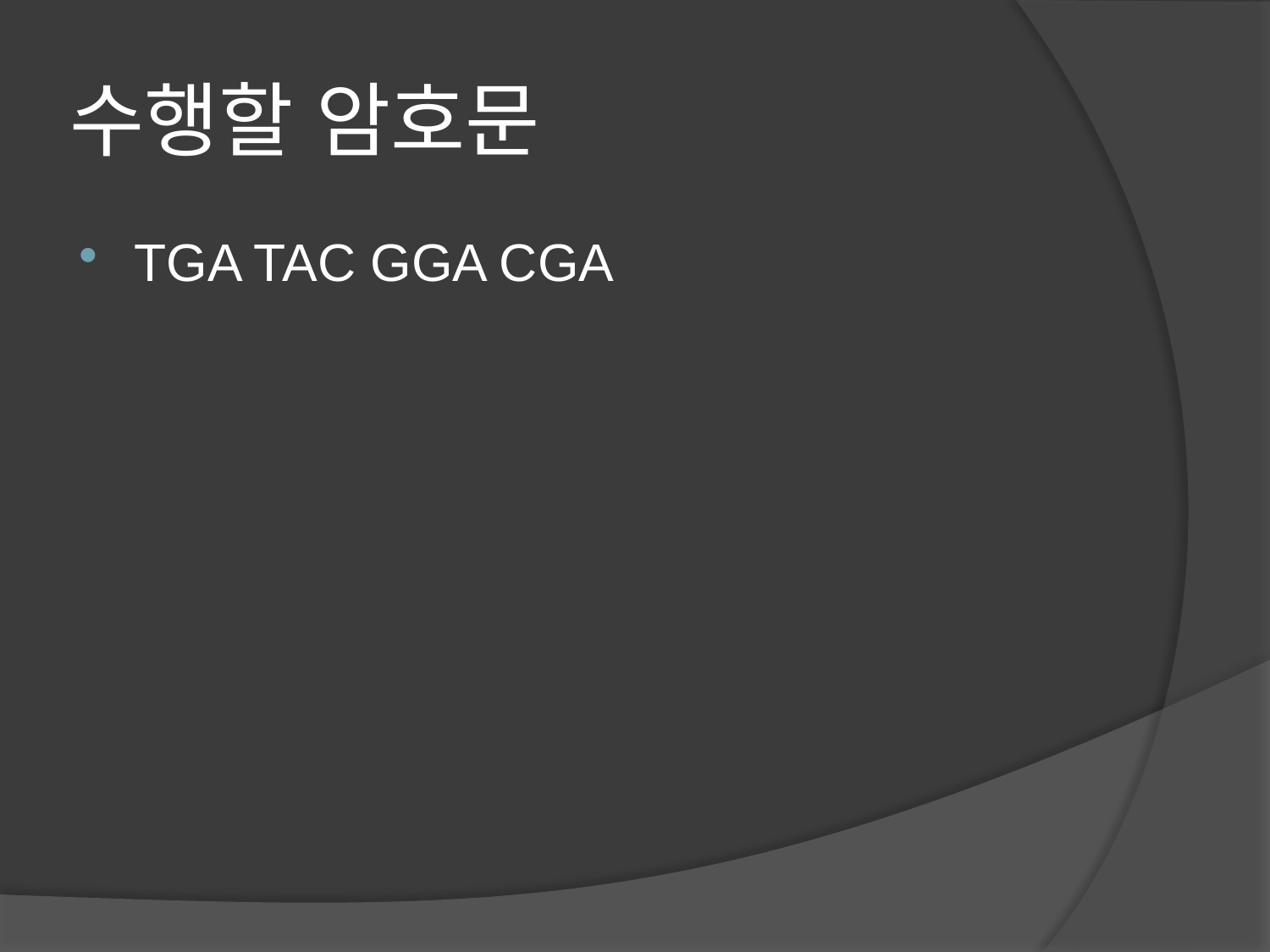

# 수행할 암호문
TGA TAC GGA CGA